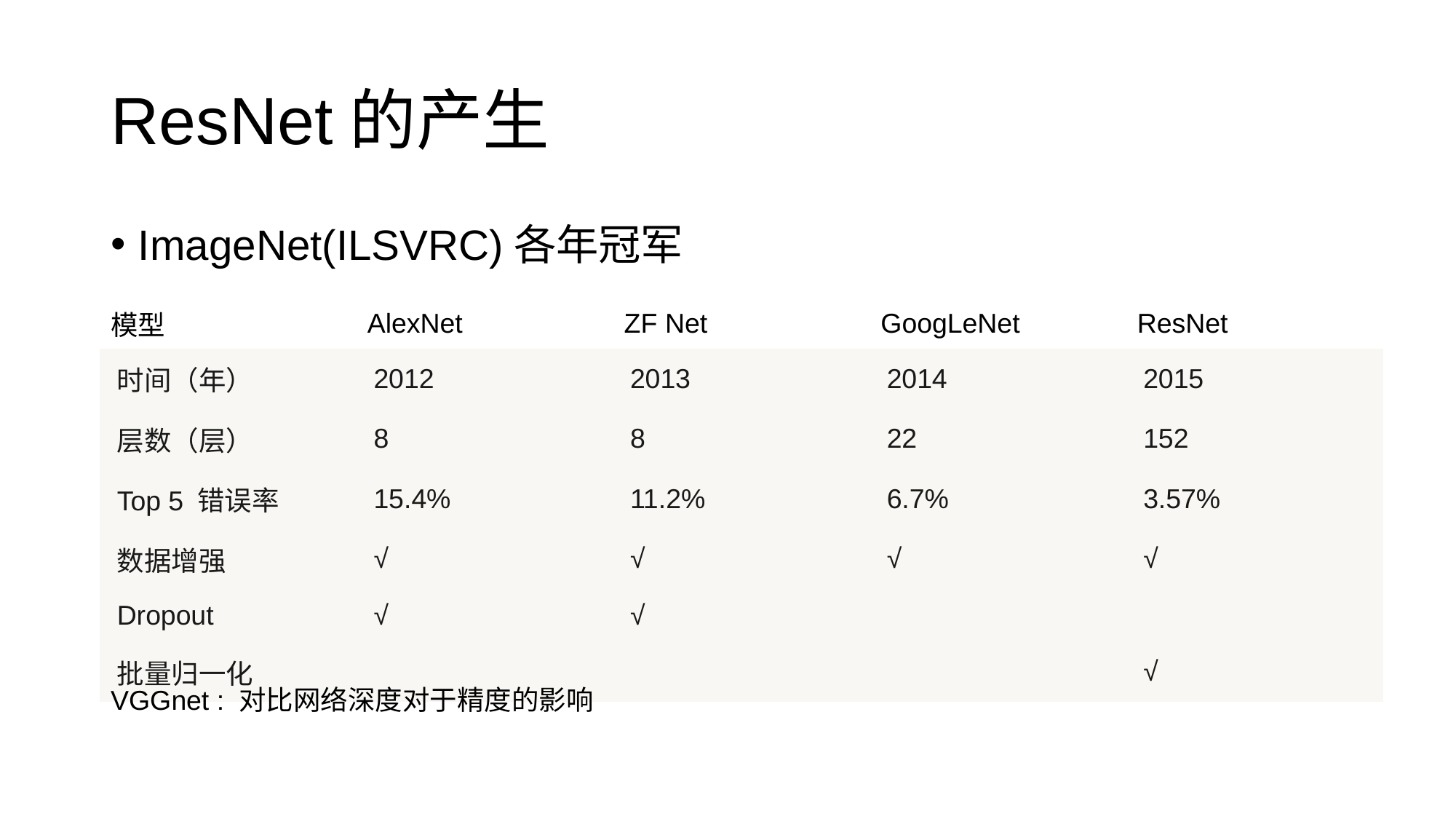

# ResNet的产生
ImageNet(ILSVRC)各年冠军
| 模型 | AlexNet | ZF Net | GoogLeNet | ResNet |
| --- | --- | --- | --- | --- |
| 时间（年） | 2012 | 2013 | 2014 | 2015 |
| 层数（层） | 8 | 8 | 22 | 152 |
| Top 5 错误率 | 15.4% | 11.2% | 6.7% | 3.57% |
| 数据增强 | √ | √ | √ | √ |
| Dropout | √ | √ |  |  |
| 批量归一化 |  |  |  | √ |
VGGnet : 对比网络深度对于精度的影响